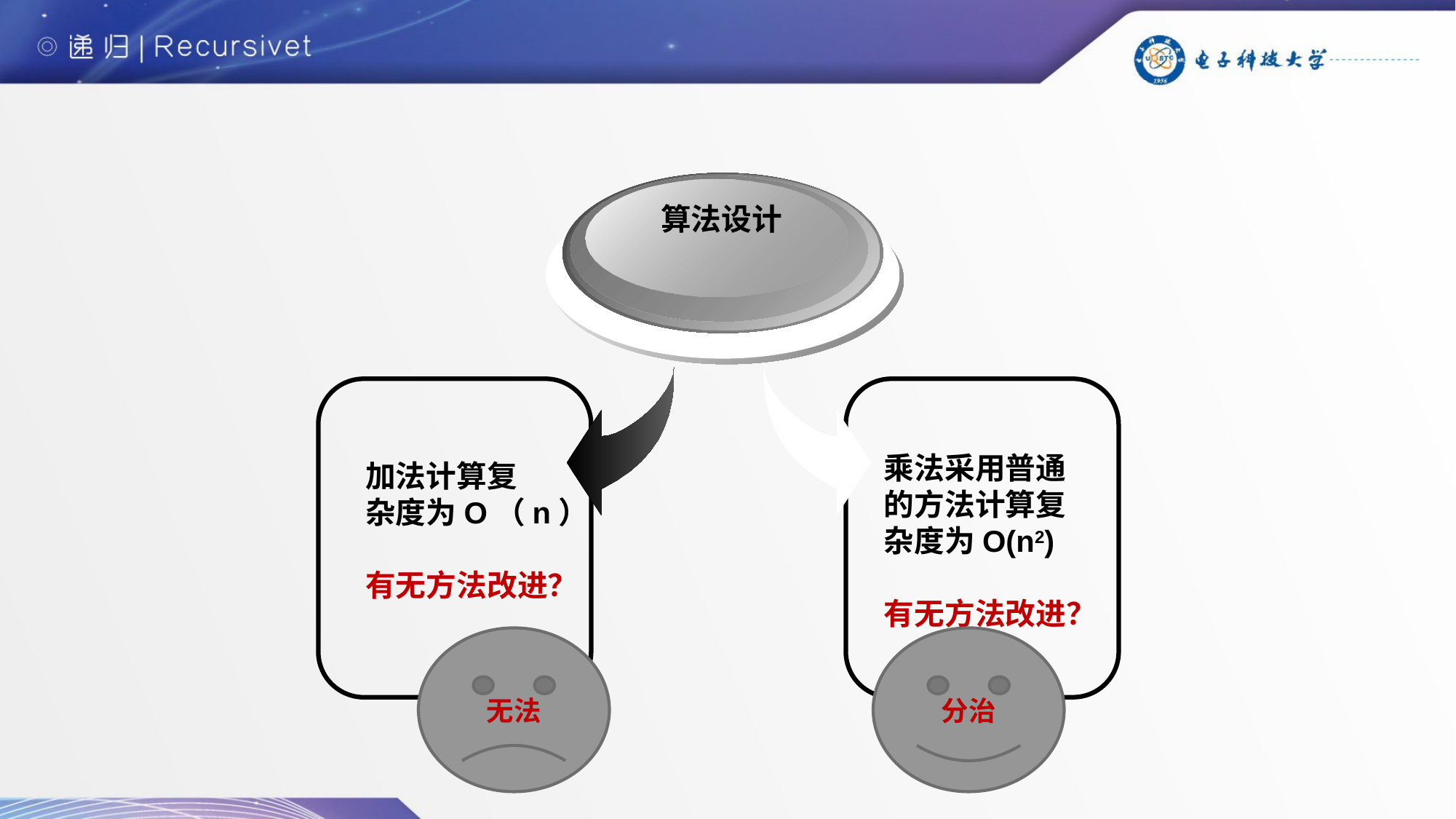

算法设计

乘法采用普通
的方法计算复
杂度为O(n2)

有无方法改进？
加法计算复
杂度为O（n）

有无方法改进？
无法
分治